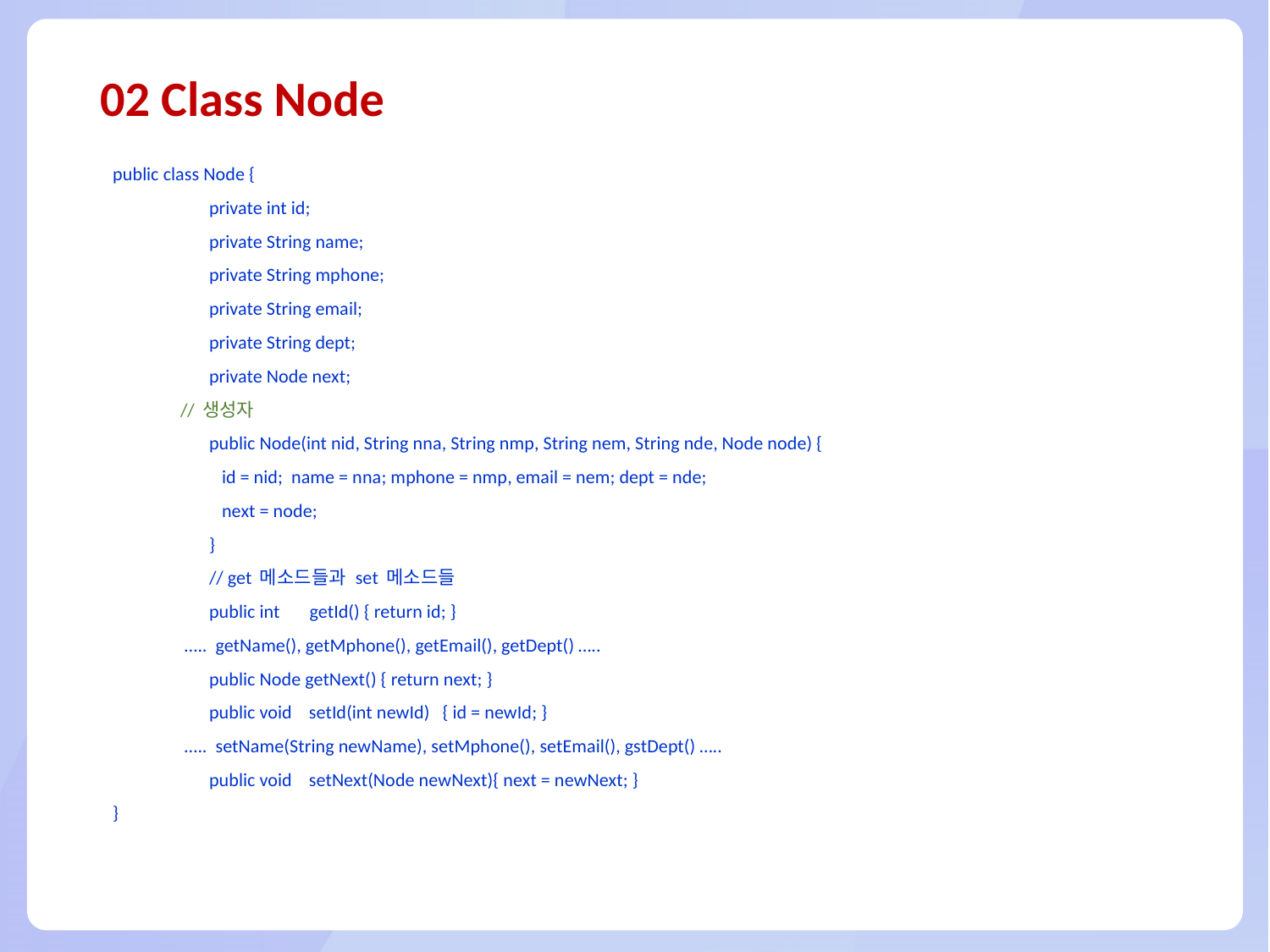

# 02 Class Node
public class Node {
	private int id;
	private String name;
	private String mphone;
	private String email;
	private String dept;
	private Node next;
                // 생성자
	public Node(int nid, String nna, String nmp, String nem, String nde, Node node) {
	   id = nid;  name = nna; mphone = nmp, email = nem; dept = nde;
	   next = node;
	}
	// get 메소드들과 set 메소드들
	public int       getId() { return id; }
                 …..  getName(), getMphone(), getEmail(), getDept() …..
	public Node getNext() { return next; }
	public void    setId(int newId)   { id = newId; }
                 …..  setName(String newName), setMphone(), setEmail(), gstDept() …..
	public void    setNext(Node newNext){ next = newNext; }
}